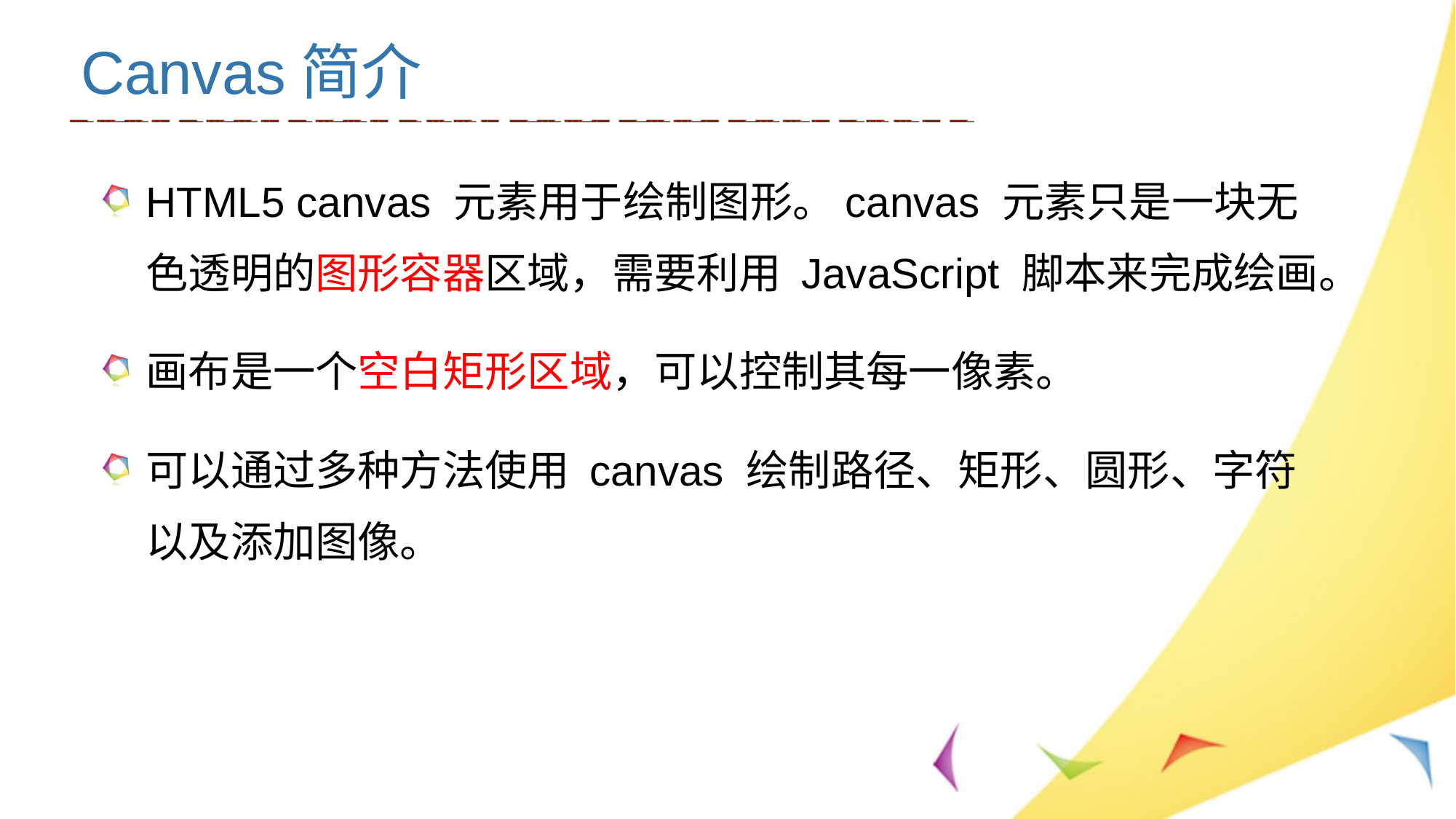

Canvas简介
HTML5 canvas 元素用于绘制图形。canvas 元素只是一块无色透明的图形容器区域，需要利用 JavaScript 脚本来完成绘画。
画布是一个空白矩形区域，可以控制其每一像素。
可以通过多种方法使用 canvas 绘制路径、矩形、圆形、字符以及添加图像。